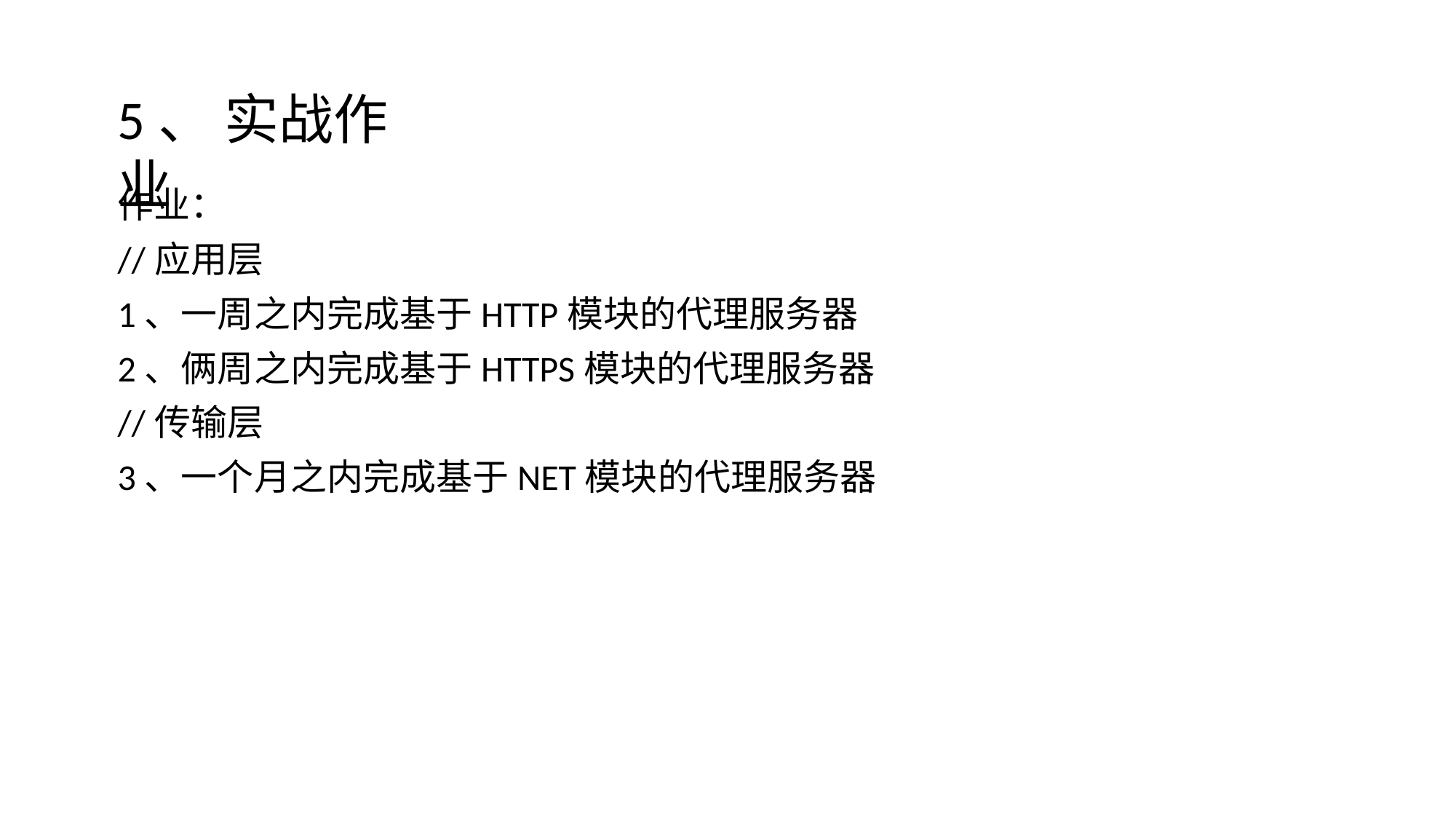

5、 实战作业
作业：
//应用层
1、一周之内完成基于HTTP模块的代理服务器
2、俩周之内完成基于HTTPS模块的代理服务器
//传输层
3、一个月之内完成基于NET模块的代理服务器